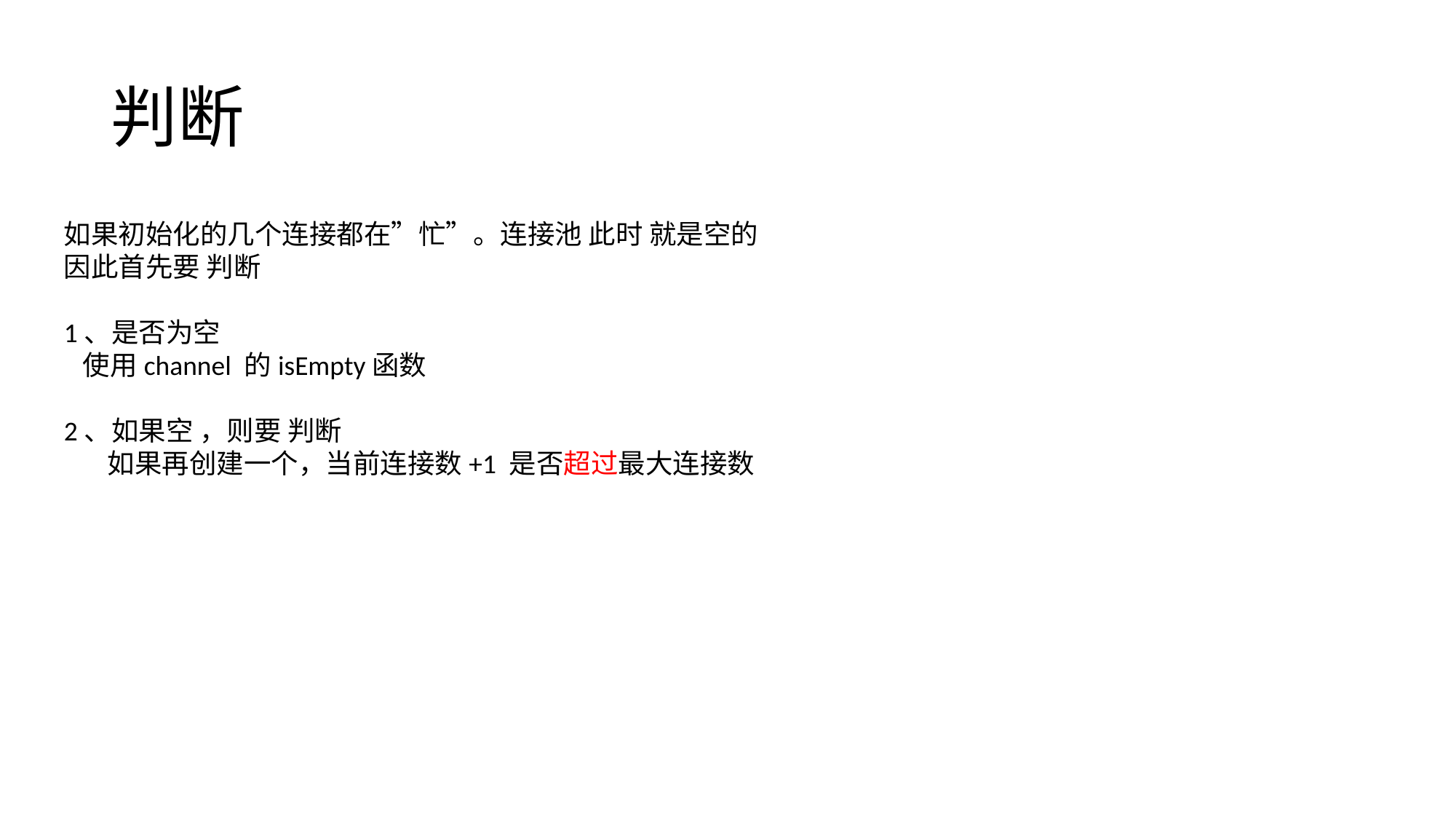

# 判断
如果初始化的几个连接都在”忙”。连接池 此时 就是空的
因此首先要 判断

1、是否为空
  使用channel 的isEmpty函数

2、如果空 ，则要 判断
      如果再创建一个，当前连接数+1 是否超过最大连接数